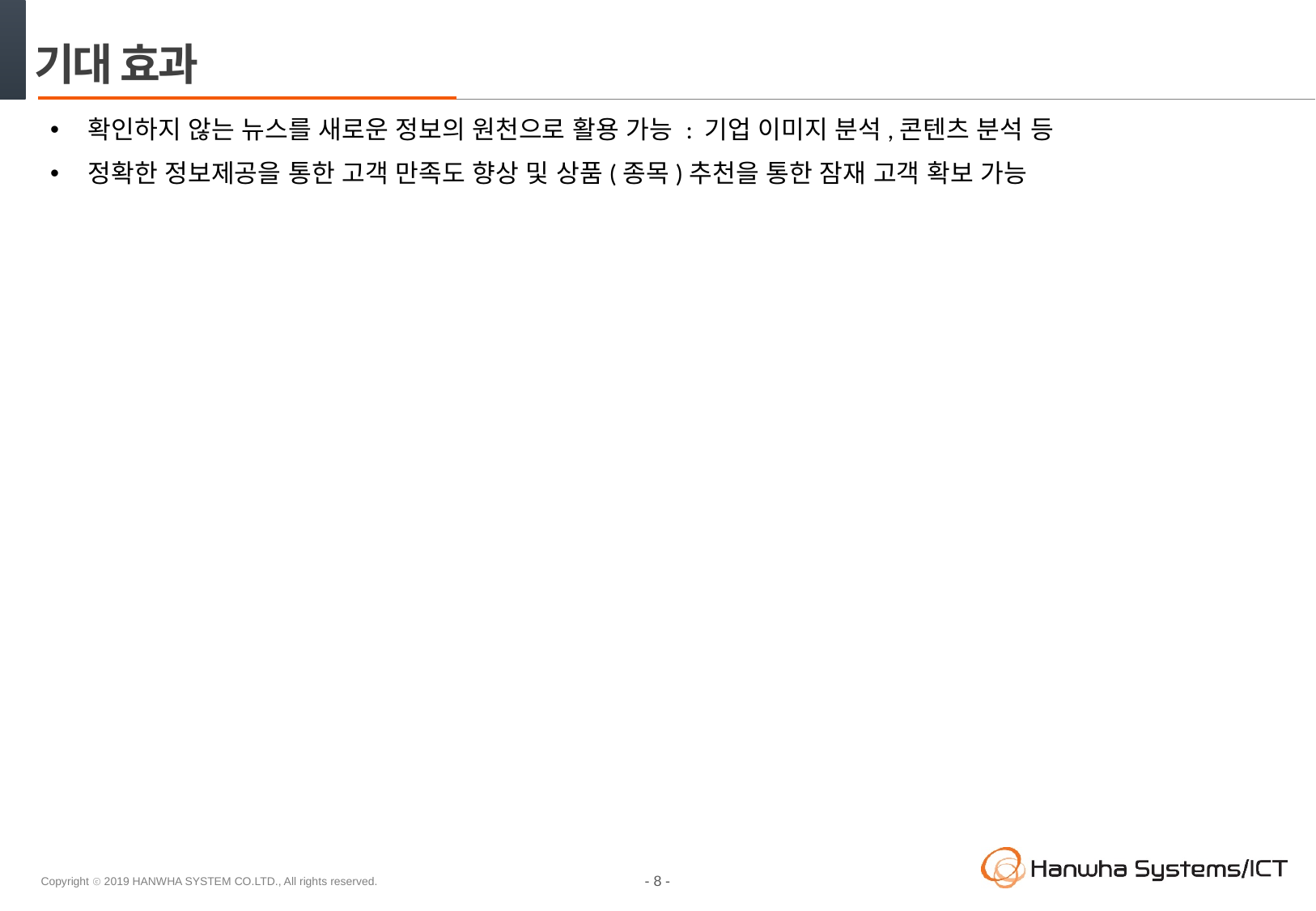

# 기대 효과
확인하지 않는 뉴스를 새로운 정보의 원천으로 활용 가능 : 기업 이미지 분석,콘텐츠 분석 등
정확한 정보제공을 통한 고객 만족도 향상 및 상품(종목)추천을 통한 잠재 고객 확보 가능